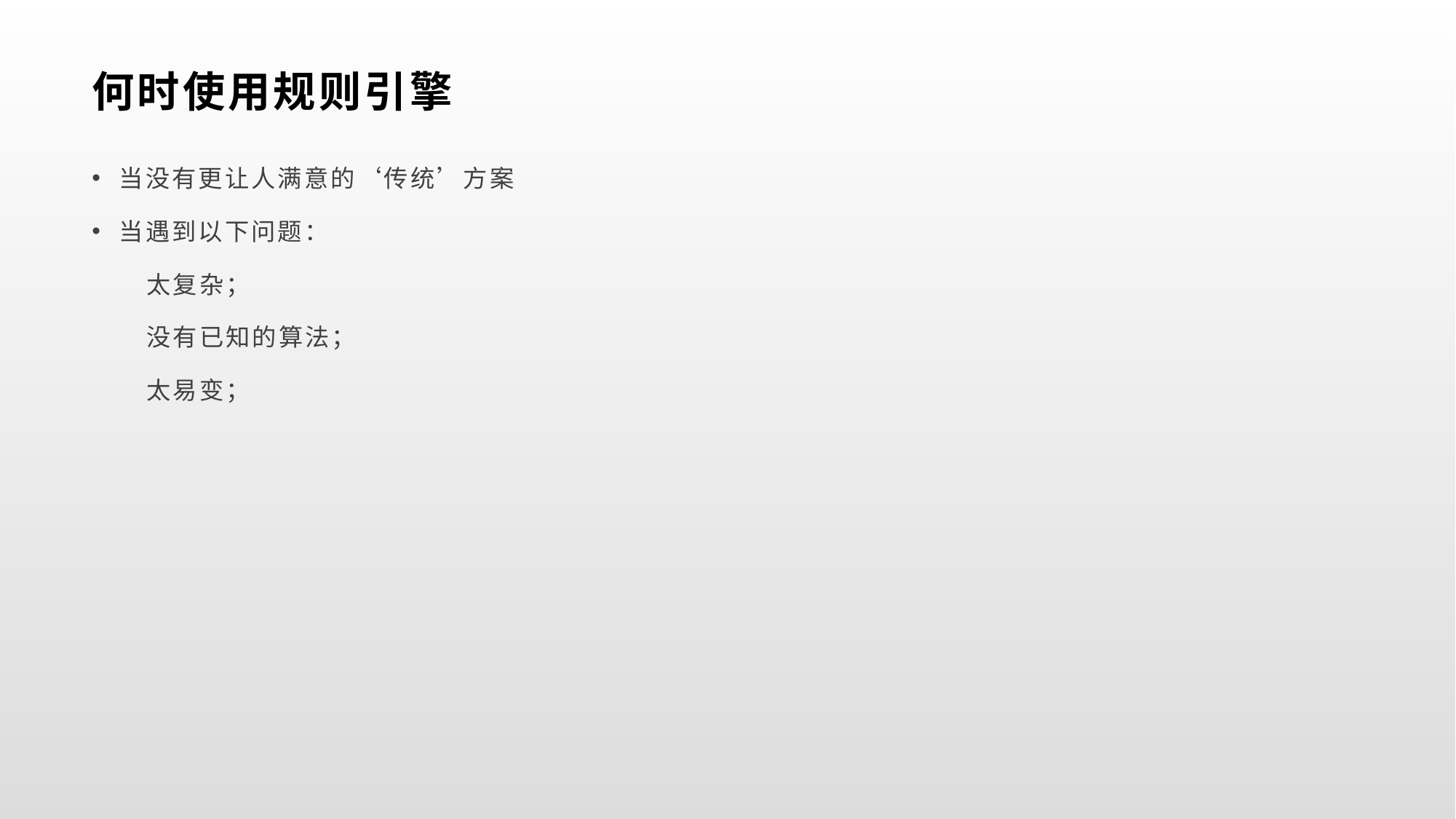

# 何时使用规则引擎
当没有更让人满意的‘传统’方案
当遇到以下问题：
太复杂；
没有已知的算法；
太易变；